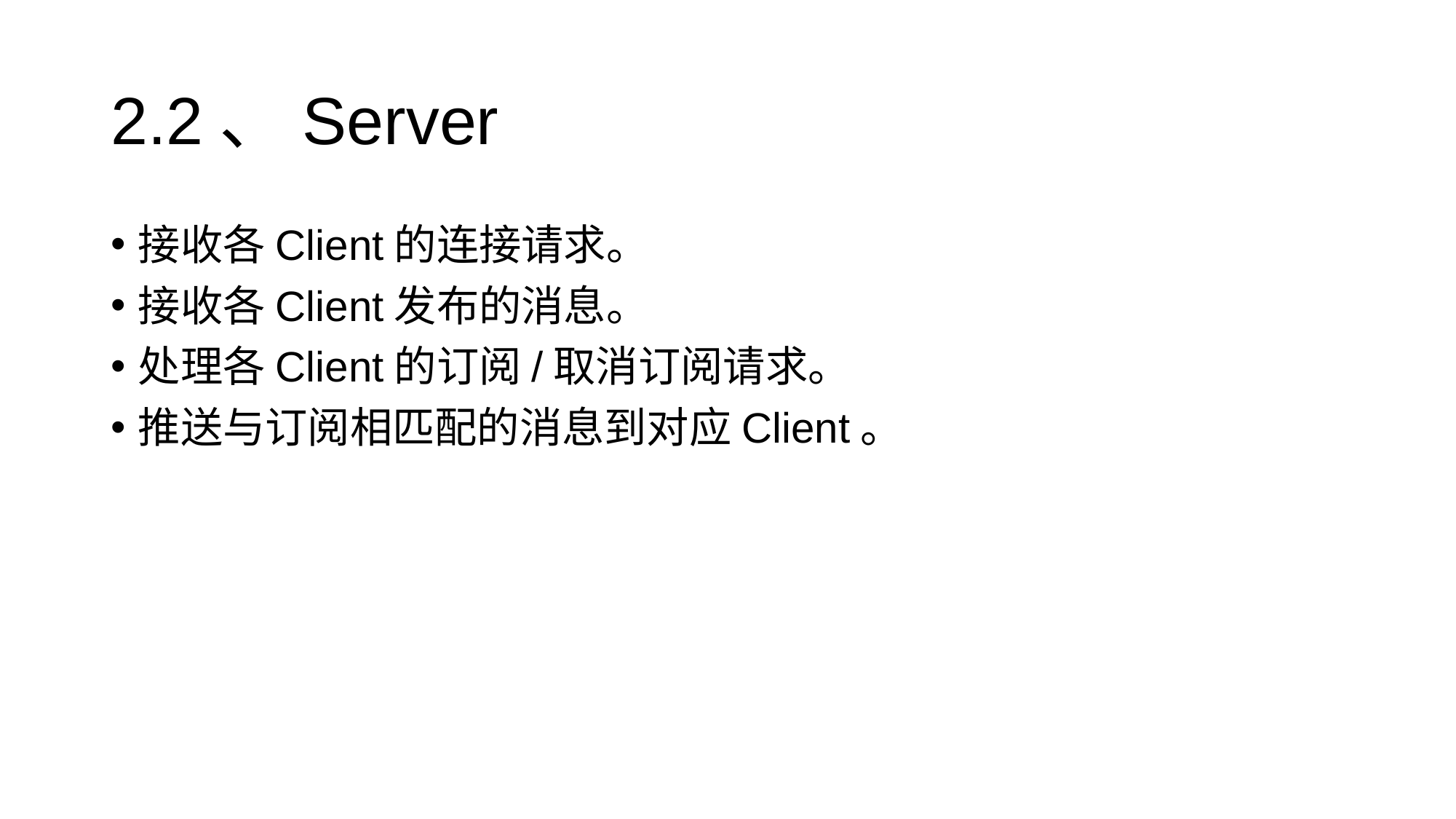

# 2.2、Server
接收各Client的连接请求。
接收各Client发布的消息。
处理各Client的订阅/取消订阅请求。
推送与订阅相匹配的消息到对应Client。